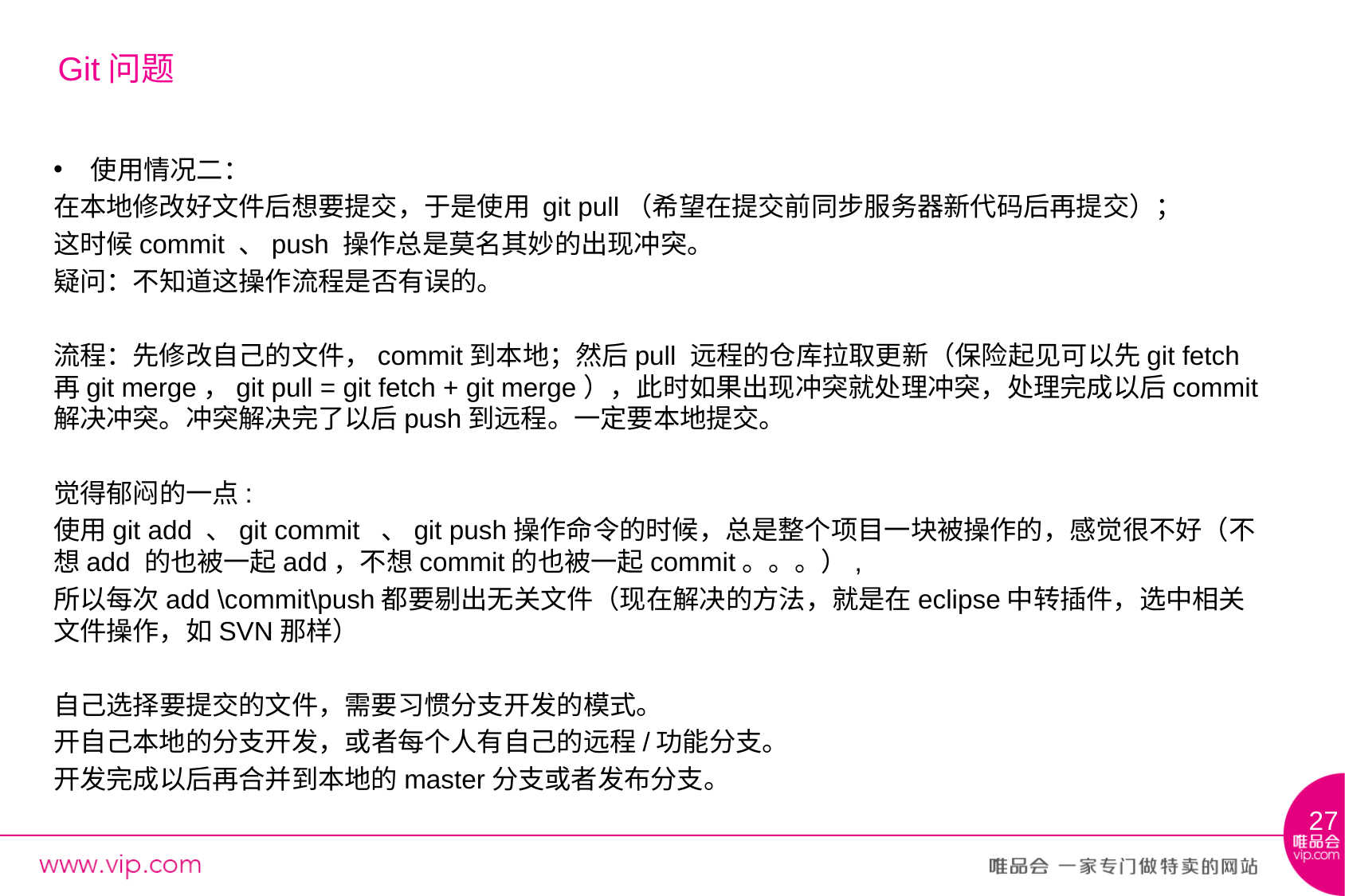

# Git问题
使用情况二：
在本地修改好文件后想要提交，于是使用 git pull（希望在提交前同步服务器新代码后再提交）；
这时候commit 、push 操作总是莫名其妙的出现冲突。
疑问：不知道这操作流程是否有误的。

流程：先修改自己的文件，commit到本地；然后pull 远程的仓库拉取更新（保险起见可以先git fetch 再git merge，git pull = git fetch + git merge），此时如果出现冲突就处理冲突，处理完成以后commit解决冲突。冲突解决完了以后push到远程。一定要本地提交。

觉得郁闷的一点:
使用git add 、git commit  、git push操作命令的时候，总是整个项目一块被操作的，感觉很不好（不想add 的也被一起add，不想commit的也被一起commit。。。）,
所以每次add \commit\push都要剔出无关文件（现在解决的方法，就是在eclipse中转插件，选中相关文件操作，如SVN那样）

自己选择要提交的文件，需要习惯分支开发的模式。
开自己本地的分支开发，或者每个人有自己的远程/功能分支。
开发完成以后再合并到本地的master分支或者发布分支。